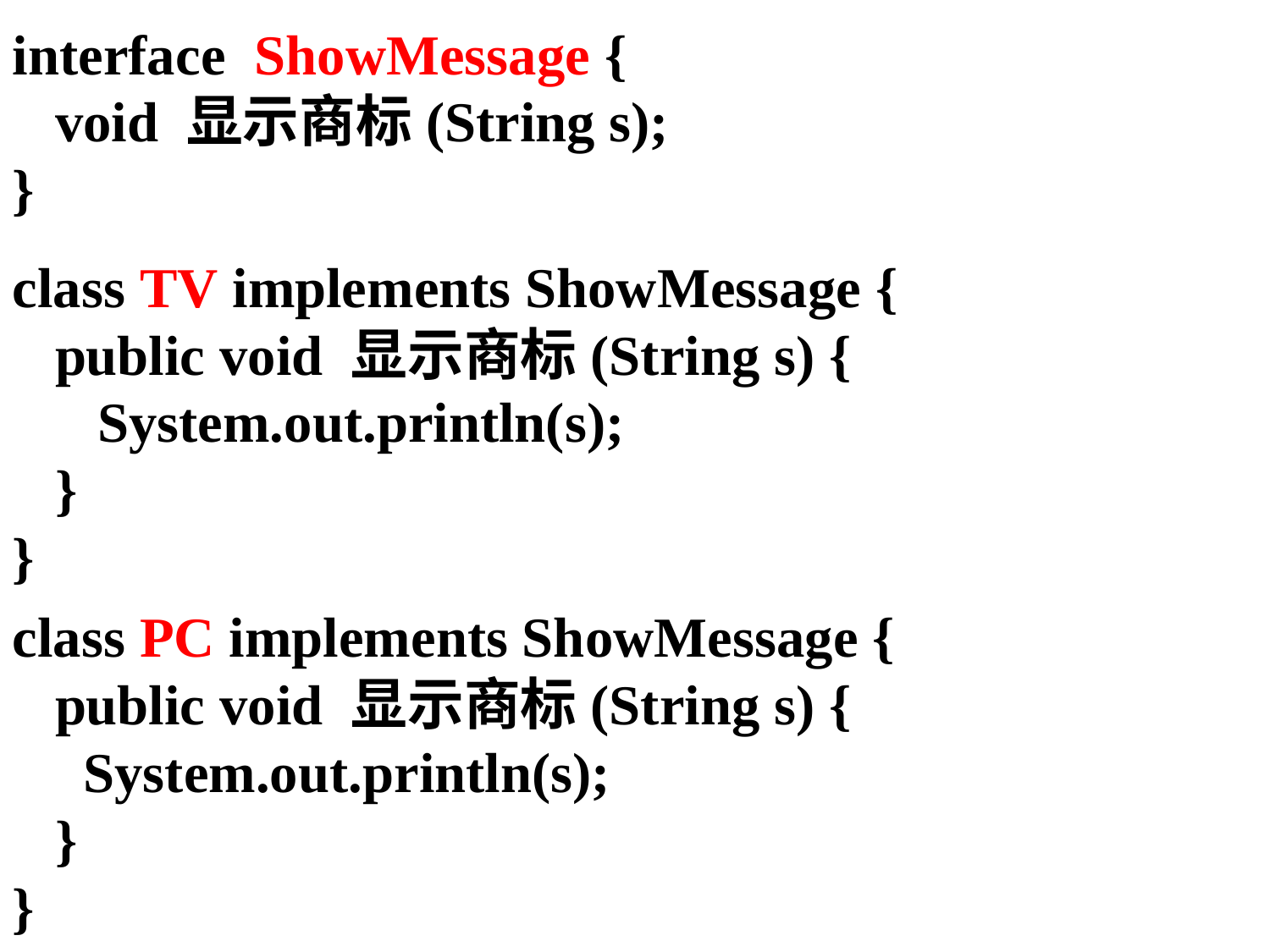

interface  ShowMessage {
   void 显示商标(String s);
}
class TV implements ShowMessage {
   public void 显示商标(String s) {
      System.out.println(s);
   }
}
class PC implements ShowMessage {
   public void 显示商标(String s) {
     System.out.println(s);
   }
}